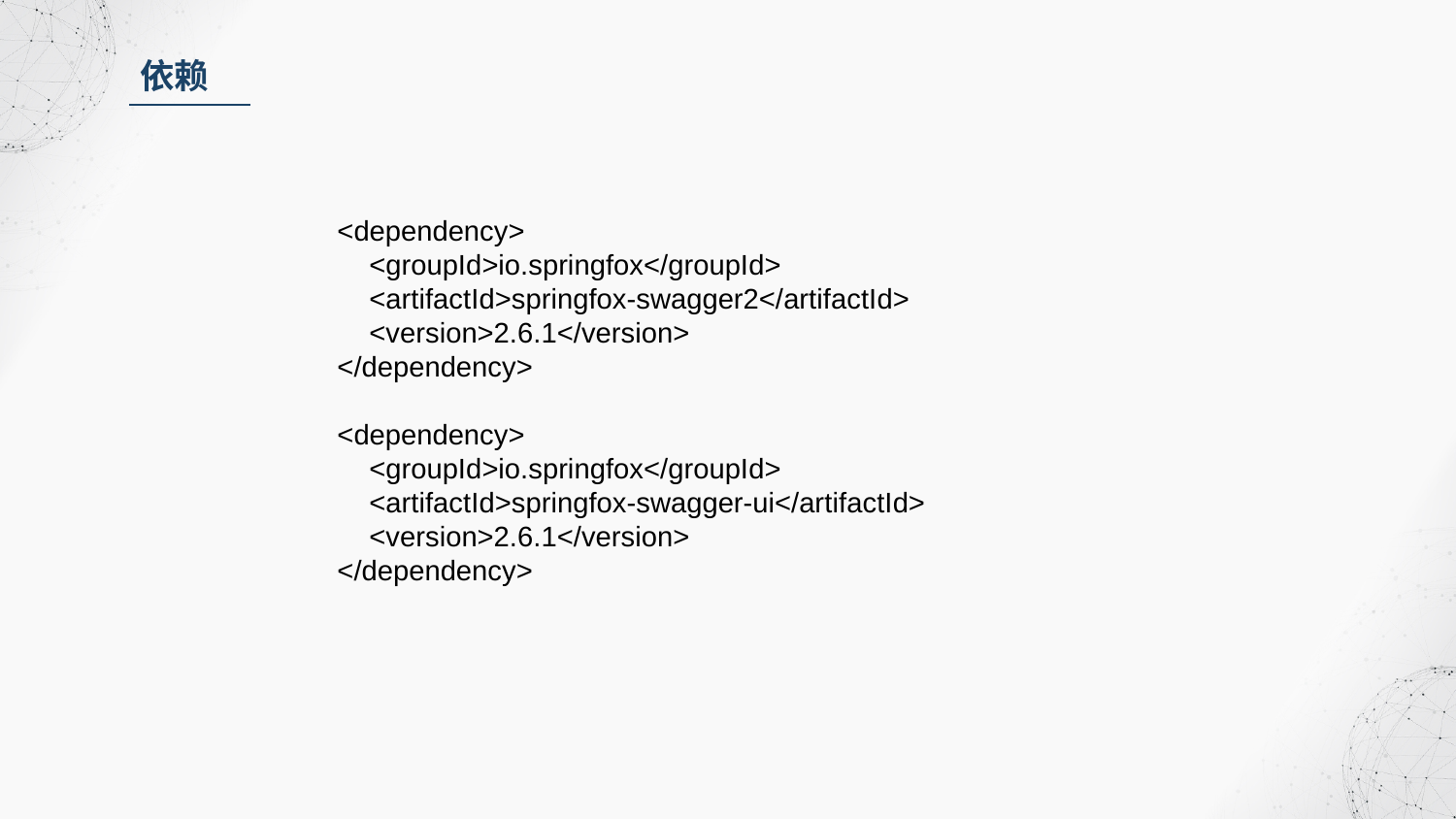

依赖

        <dependency>
            <groupId>io.springfox</groupId>
            <artifactId>springfox-swagger2</artifactId>
            <version>2.6.1</version>
        </dependency>

        <dependency>
            <groupId>io.springfox</groupId>
            <artifactId>springfox-swagger-ui</artifactId>
            <version>2.6.1</version>
        </dependency>